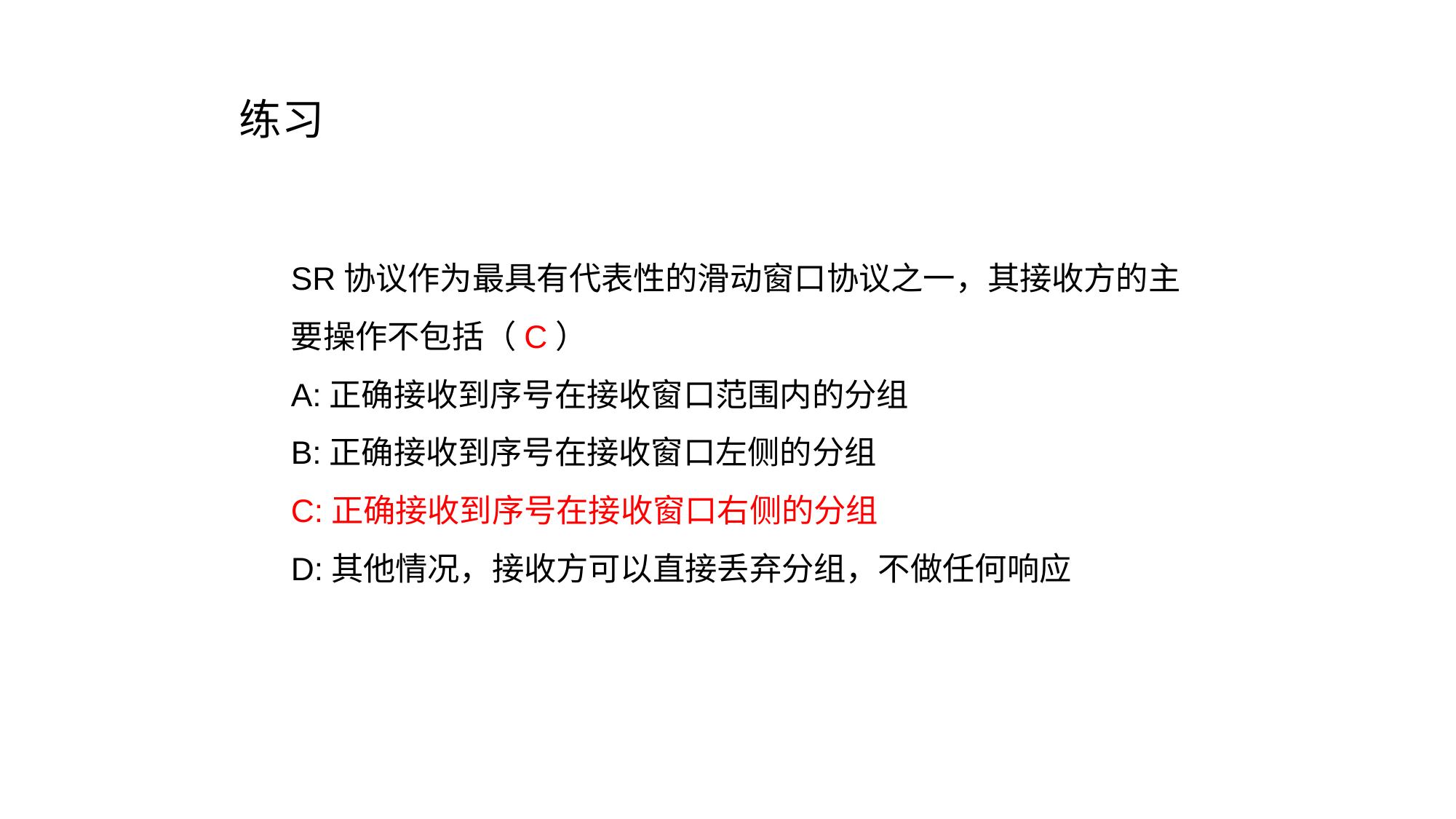

练习
SR协议作为最具有代表性的滑动窗口协议之一，其接收方的主要操作不包括（C）
A:正确接收到序号在接收窗口范围内的分组
B:正确接收到序号在接收窗口左侧的分组
C:正确接收到序号在接收窗口右侧的分组
D:其他情况，接收方可以直接丢弃分组，不做任何响应